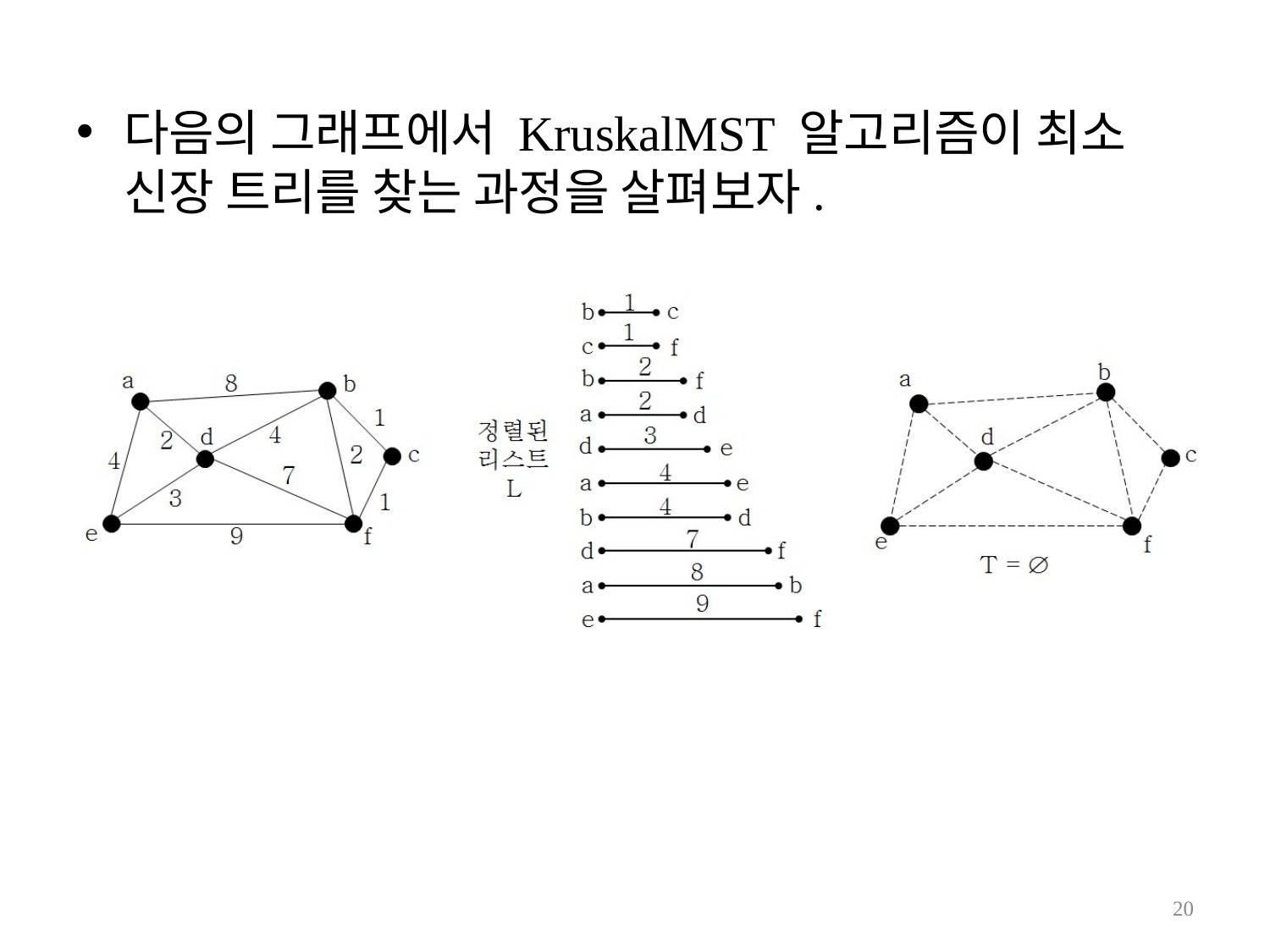

다음의 그래프에서 KruskalMST 알고리즘이 최소  신장 트리를 찾는 과정을 살펴보자.

20